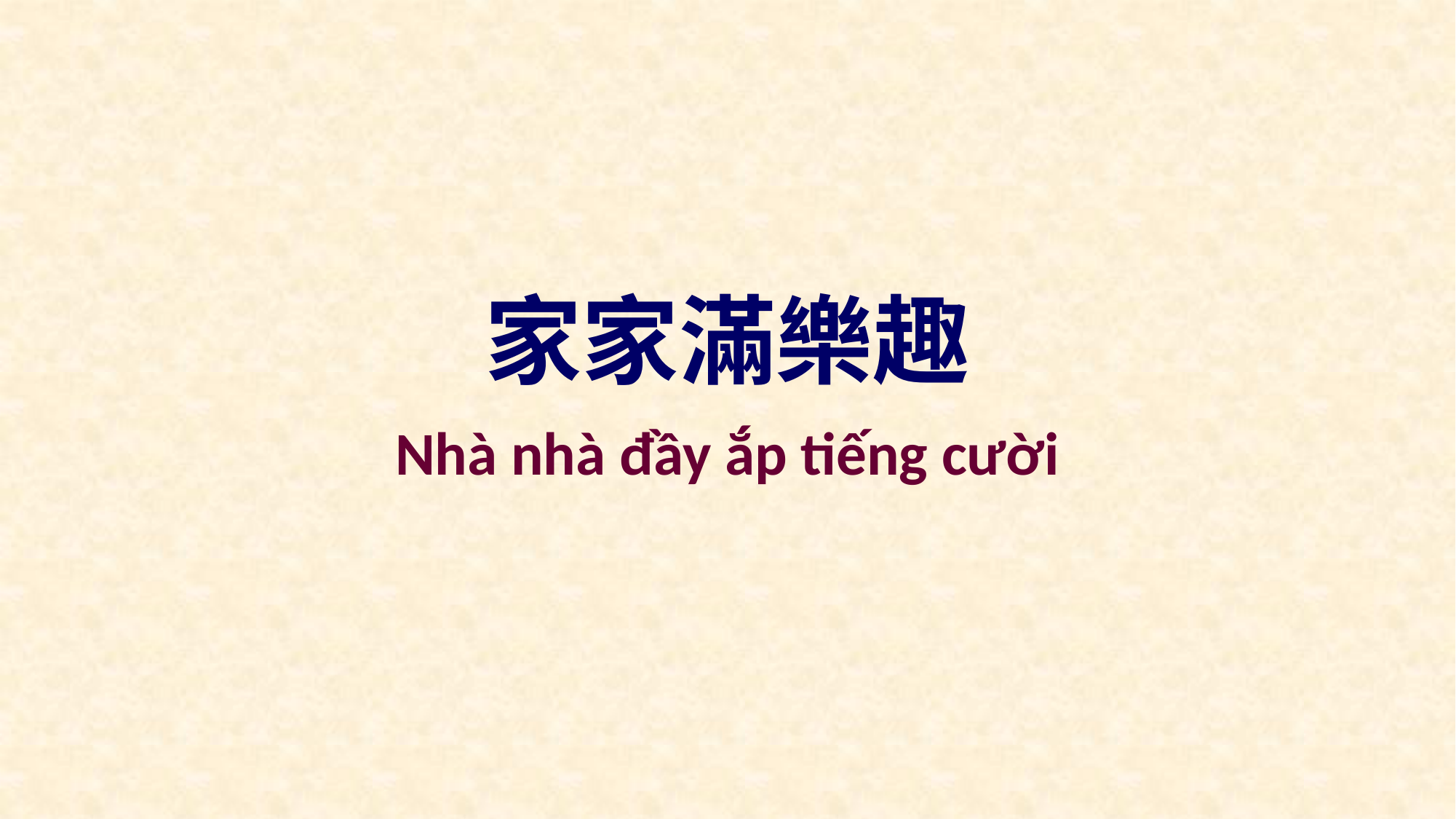

家家滿樂趣
Nhà nhà đầy ắp tiếng cười